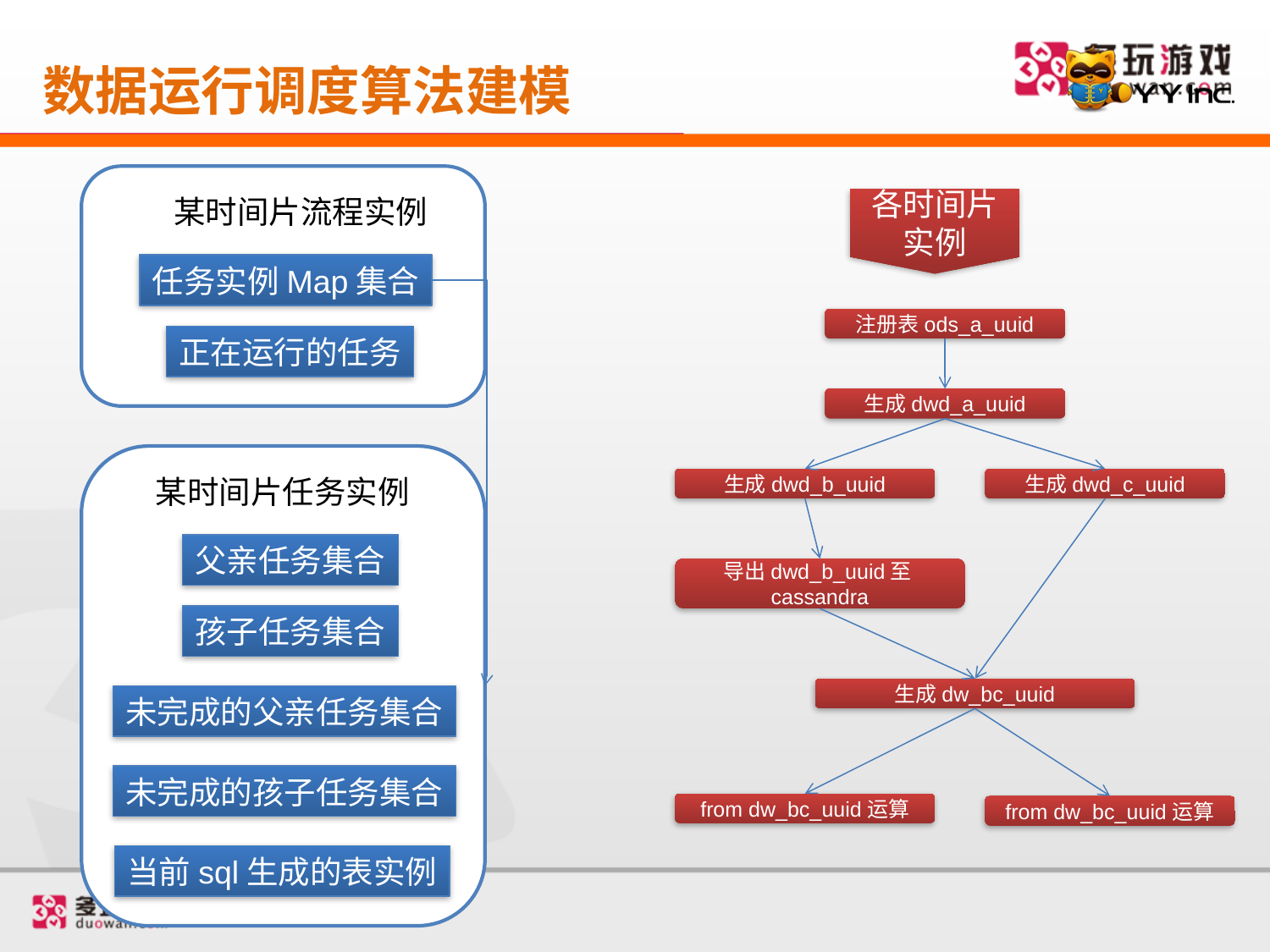

# 数据运行调度算法建模

某时间片流程实例
各时间片实例
任务实例Map集合
注册表ods_a_uuid
正在运行的任务
生成dwd_a_uuid

某时间片任务实例
生成dwd_b_uuid
生成dwd_c_uuid
父亲任务集合
导出dwd_b_uuid至cassandra
孩子任务集合
生成dw_bc_uuid
未完成的父亲任务集合
未完成的孩子任务集合
from dw_bc_uuid运算
from dw_bc_uuid运算
当前sql生成的表实例